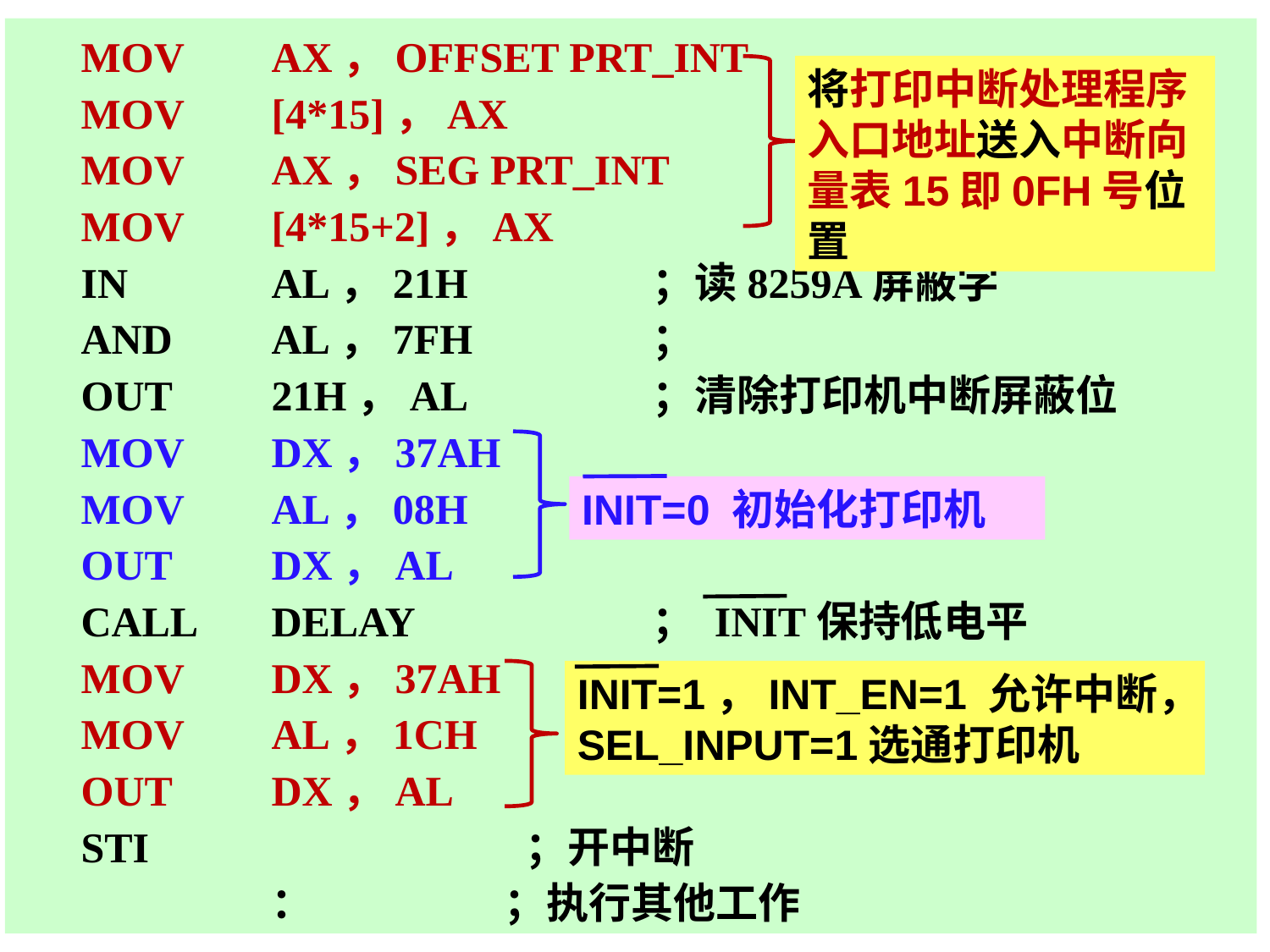

MOV   	AX，OFFSET PRT_INT
MOV   	[4*15]，AX
MOV   	AX，SEG PRT_INT
MOV   	[4*15+2]，AX
IN     	AL，21H            	；读8259A屏蔽字
AND   	AL，7FH              	；
OUT   	21H，AL              	；清除打印机中断屏蔽位
MOV   	DX，37AH
MOV   	AL，08H
OUT   	DX，AL
CALL  	DELAY             	； INIT保持低电平
MOV   	DX，37AH
MOV   	AL，1CH
OUT    	DX，AL
STI                           	；开中断
             	：                    ；执行其他工作
将打印中断处理程序入口地址送入中断向量表15即0FH号位置

INIT=0 初始化打印机

INIT=1，INT_EN=1 允许中断，SEL_INPUT=1选通打印机
86